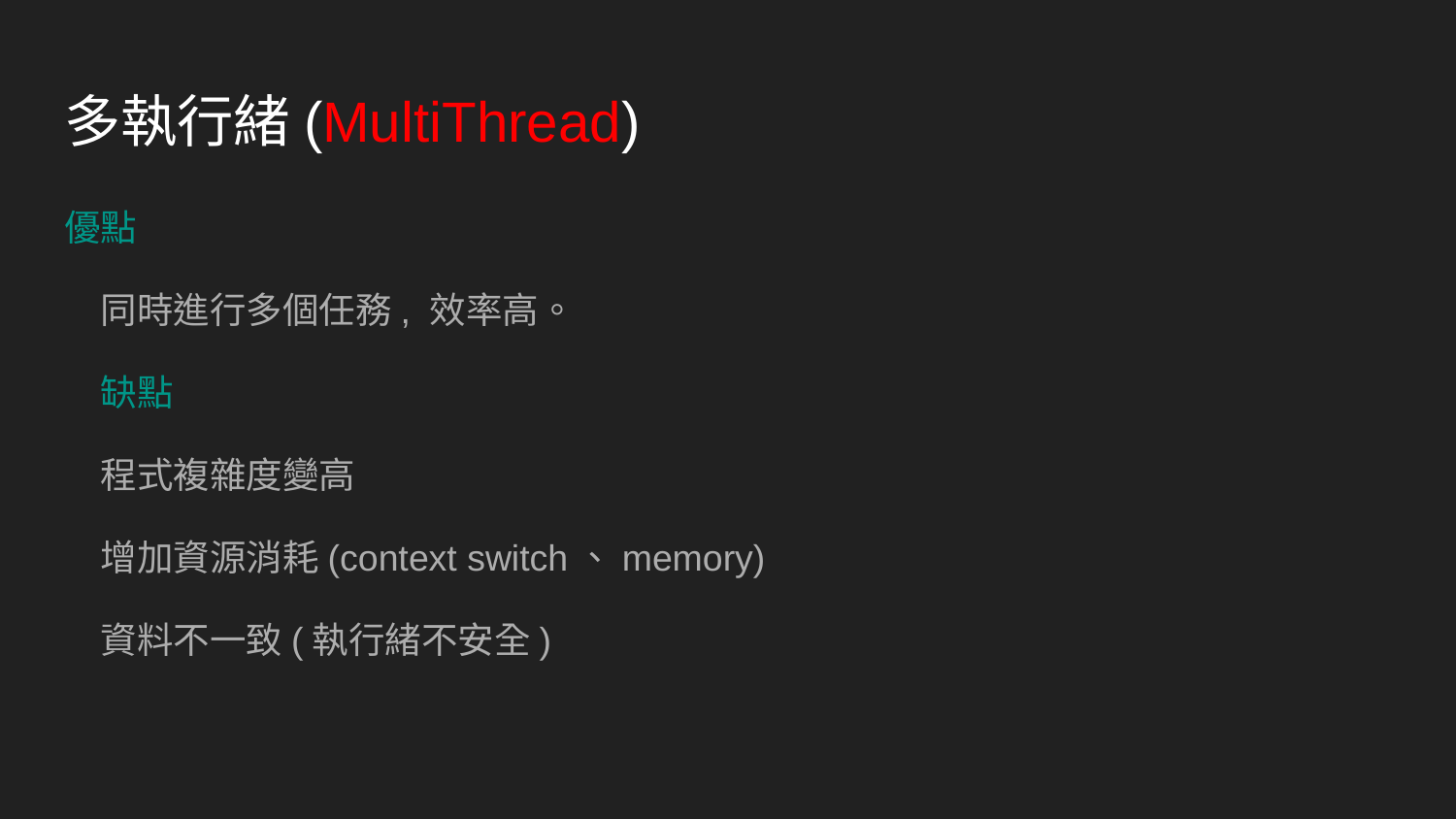

# 多執行緒(MultiThread)
優點
同時進行多個任務, 效率高。
缺點
程式複雜度變高
增加資源消耗(context switch、memory)
資料不一致(執行緒不安全)